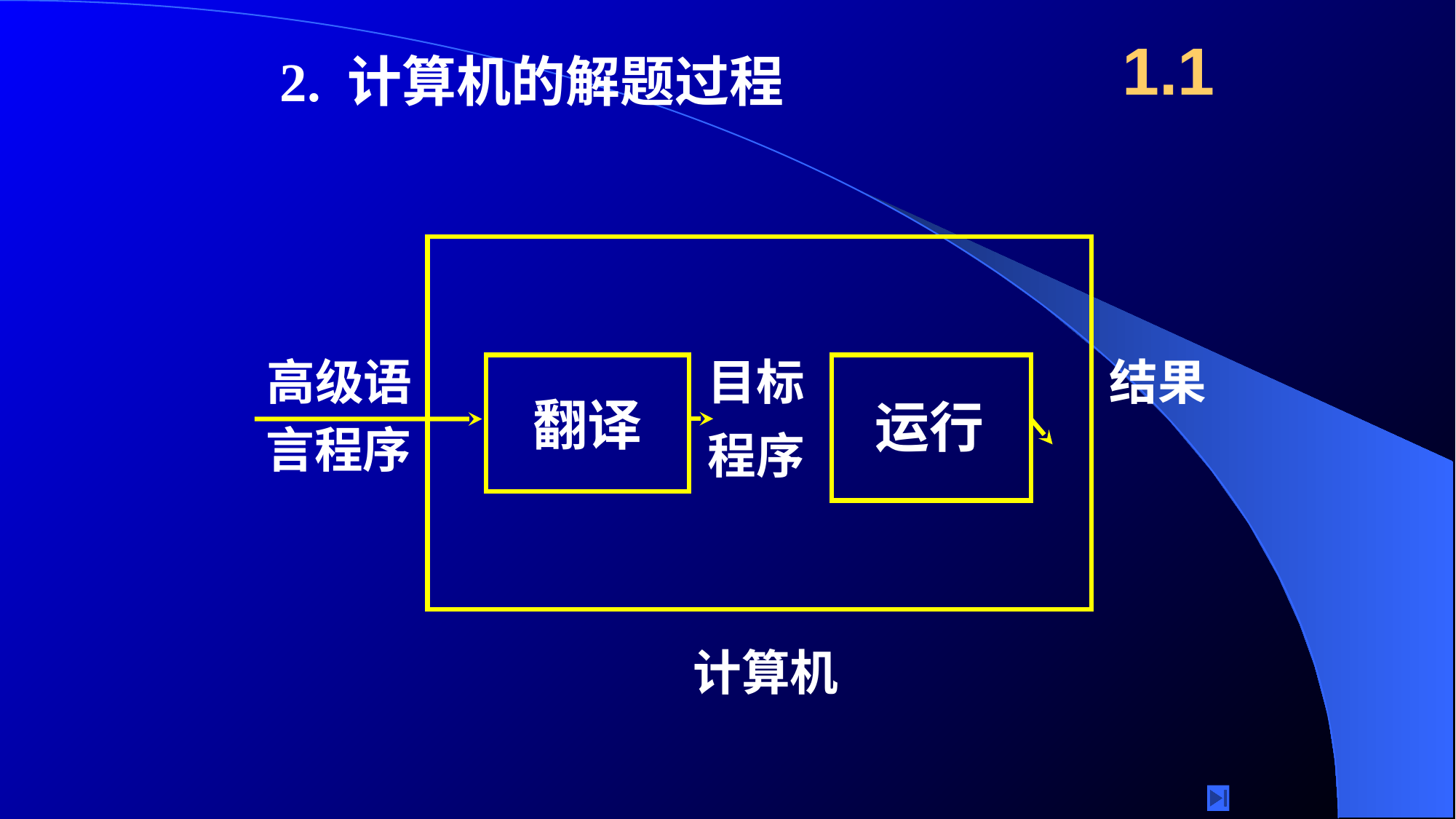

1.1
2. 计算机的解题过程

计算机
高级语
言程序

结果

目标

程序

翻译

运行